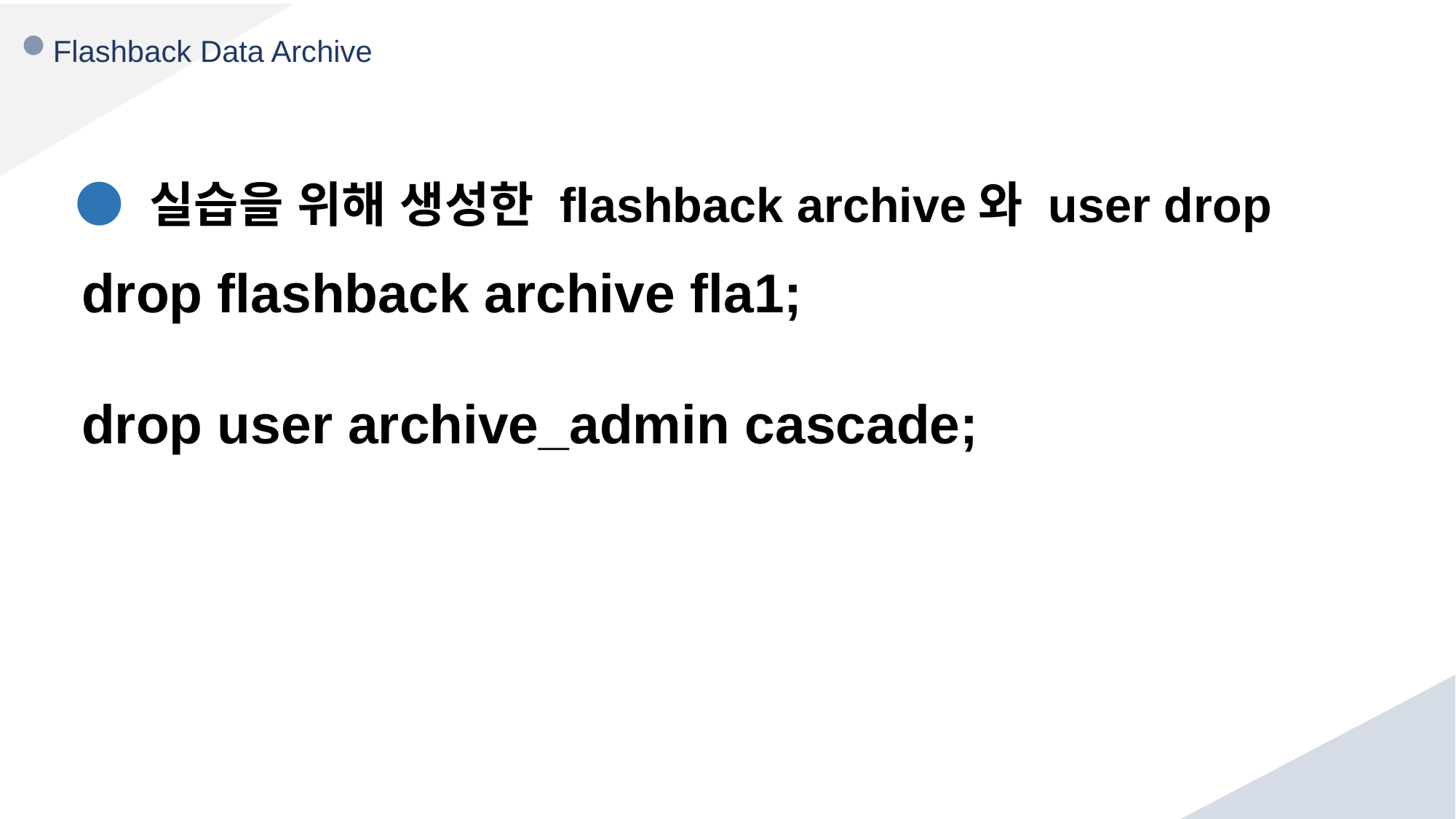

Flashback Data Archive

● 실습을 위해 생성한 flashback archive와 user drop
drop flashback archive fla1;

drop user archive_admin cascade;